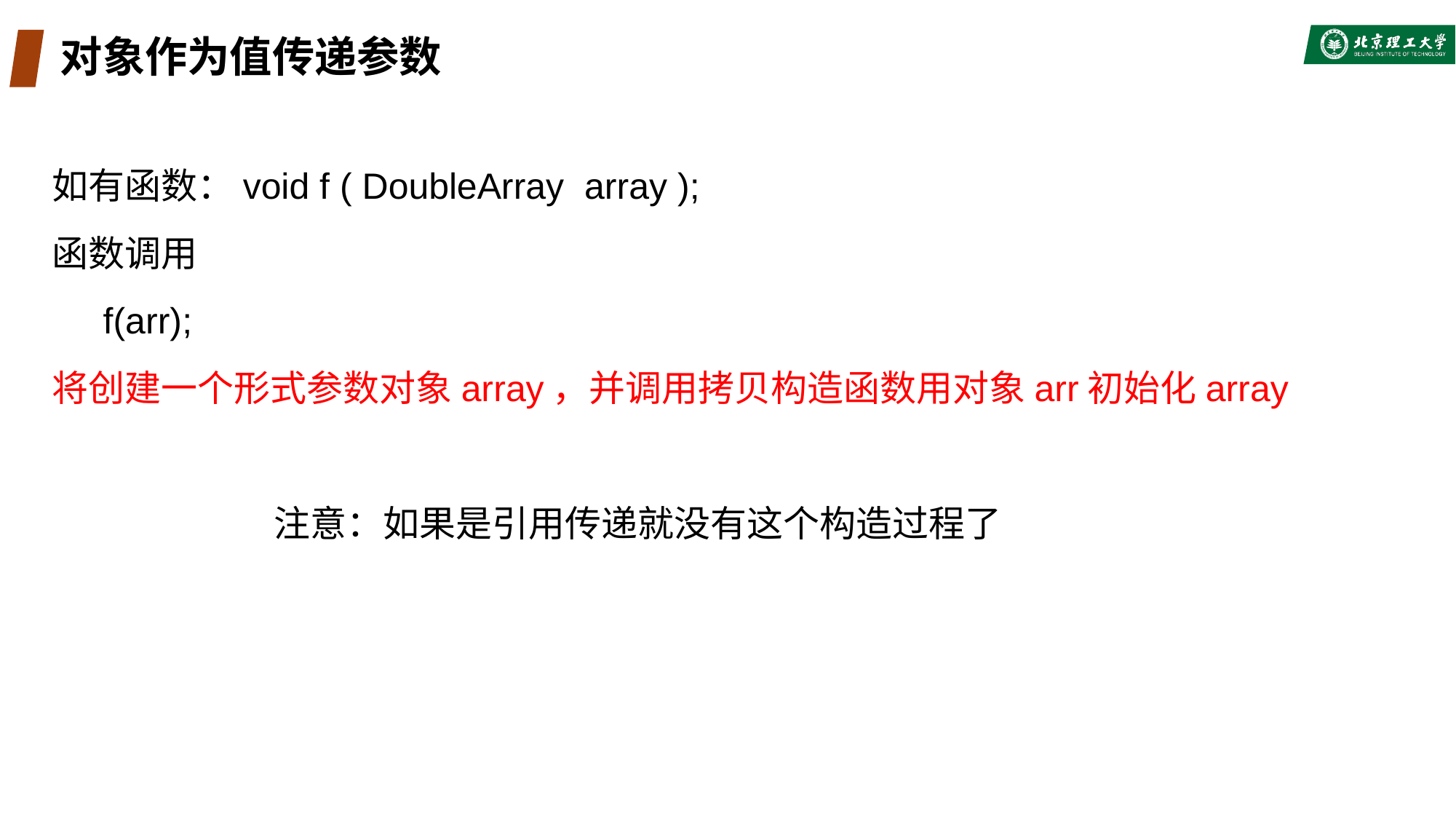

# 对象作为值传递参数
如有函数：void f ( DoubleArray  array );
函数调用
     f(arr);
将创建一个形式参数对象array，并调用拷贝构造函数用对象arr初始化array

                          注意：如果是引用传递就没有这个构造过程了